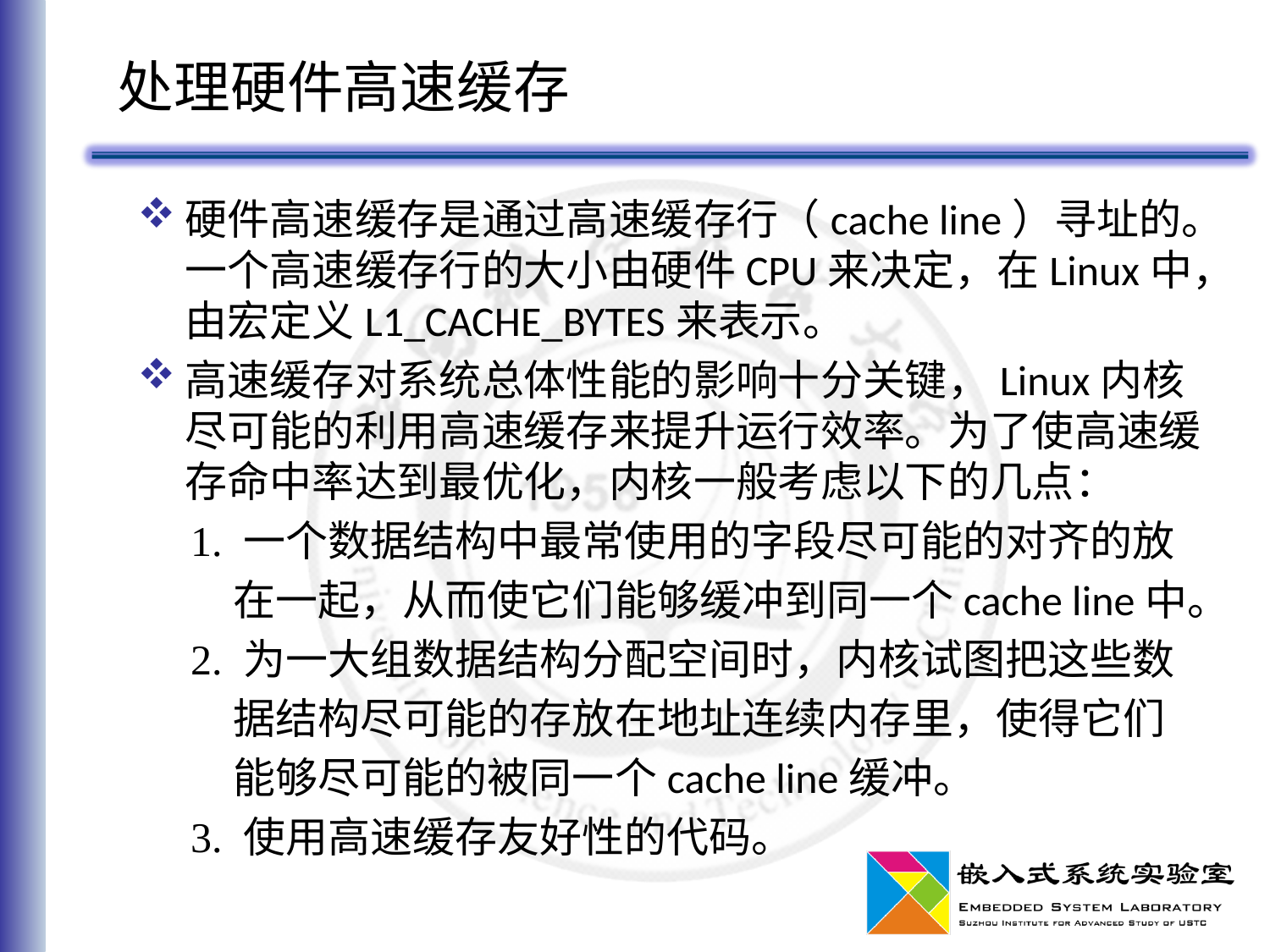

# 处理硬件高速缓存
硬件高速缓存是通过高速缓存行（cache line）寻址的。一个高速缓存行的大小由硬件CPU来决定，在Linux中，由宏定义L1_CACHE_BYTES来表示。
高速缓存对系统总体性能的影响十分关键，Linux内核尽可能的利用高速缓存来提升运行效率。为了使高速缓存命中率达到最优化，内核一般考虑以下的几点：
     1. 一个数据结构中最常使用的字段尽可能的对齐的放
         在一起，从而使它们能够缓冲到同一个cache line中。
     2. 为一大组数据结构分配空间时，内核试图把这些数
         据结构尽可能的存放在地址连续内存里，使得它们
         能够尽可能的被同一个cache line缓冲。
     3. 使用高速缓存友好性的代码。